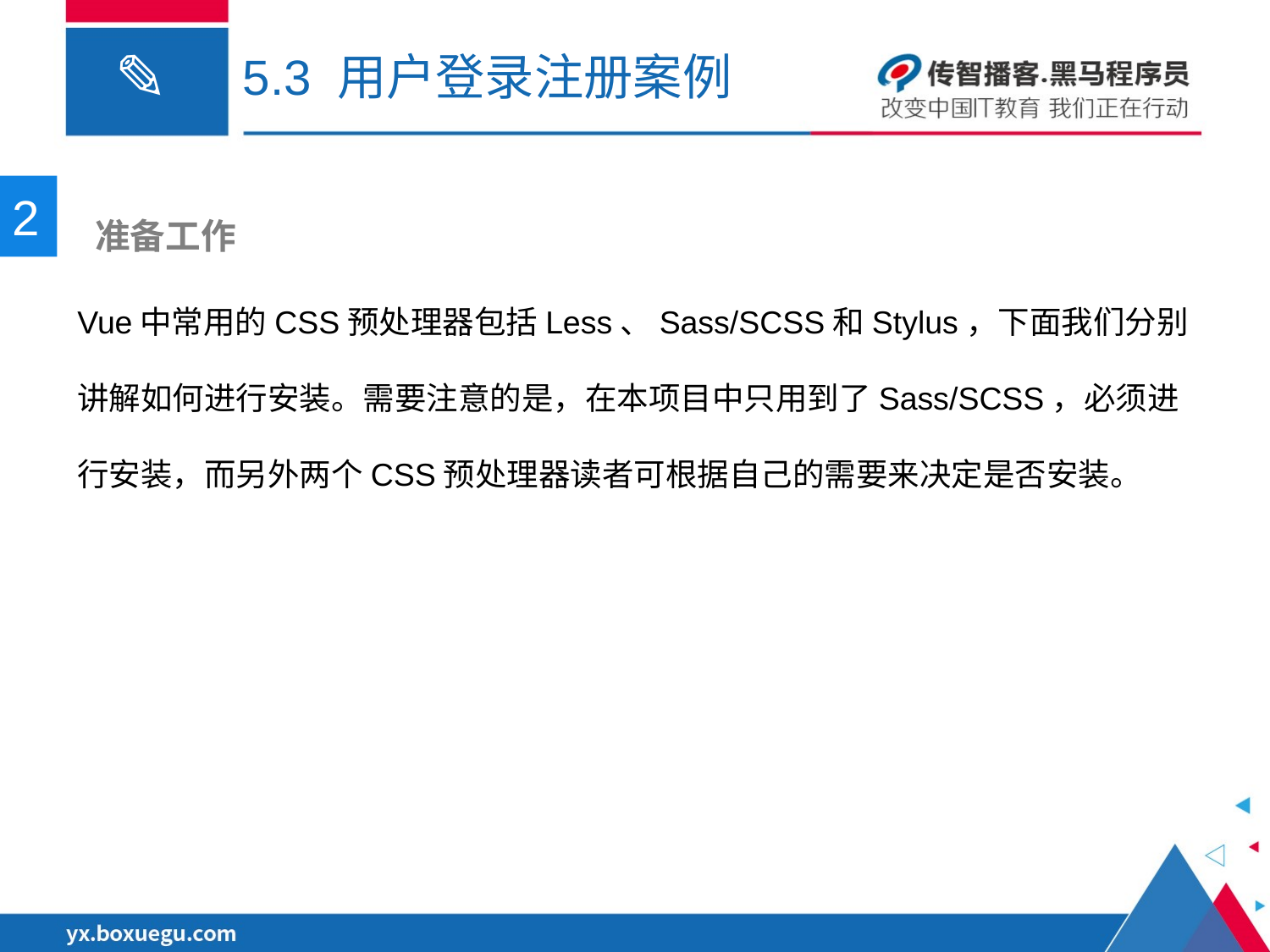

# 5.3 用户登录注册案例

2
  准备工作
Vue中常用的CSS预处理器包括Less、Sass/SCSS和Stylus，下面我们分别讲解如何进行安装。需要注意的是，在本项目中只用到了Sass/SCSS，必须进行安装，而另外两个CSS预处理器读者可根据自己的需要来决定是否安装。